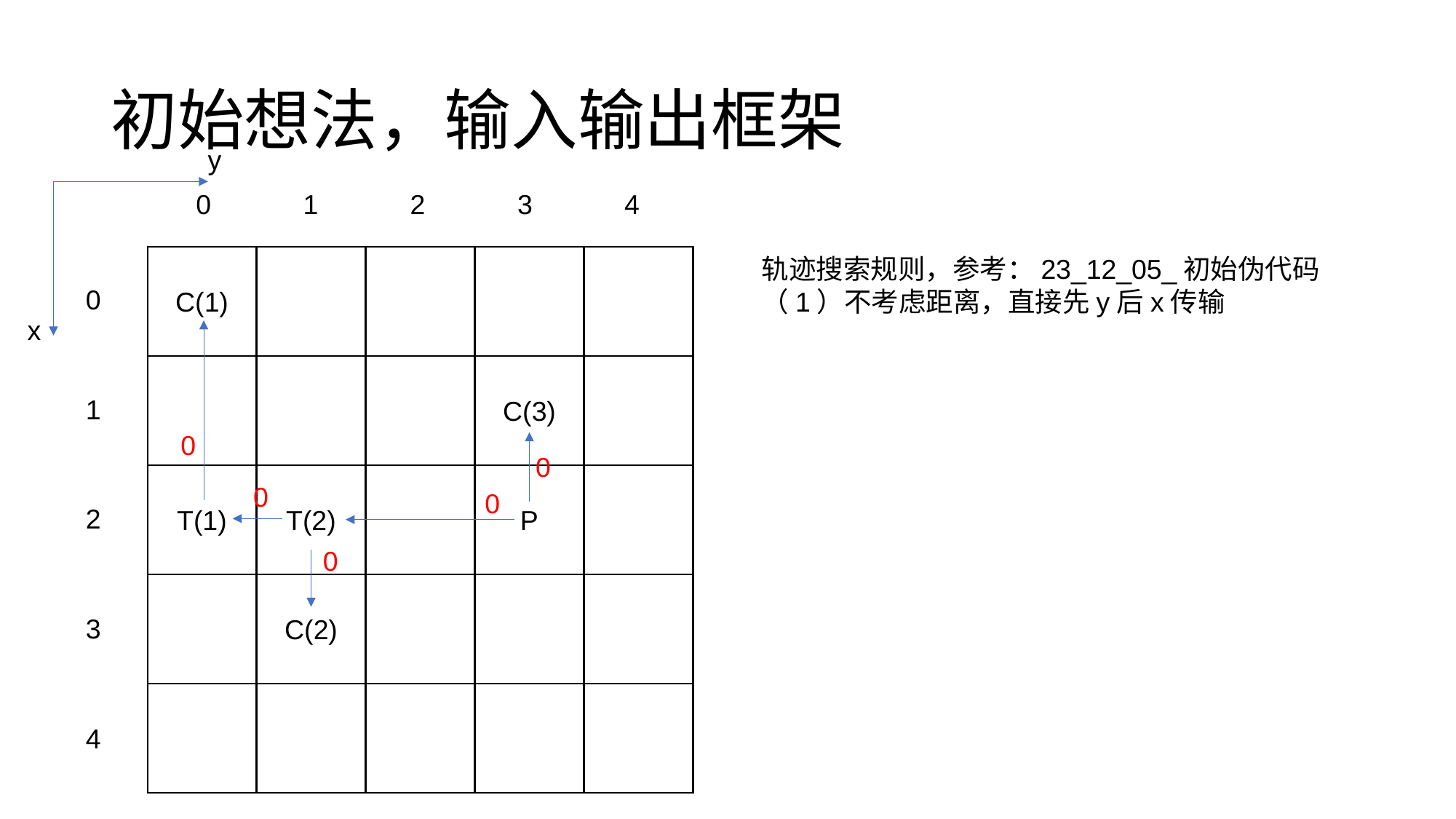

# 初始想法，输入输出框架
y
0
1
2
3
4
C(1)

C(3)

T(1)
T(2)

P

C(2)

轨迹搜索规则，参考：23_12_05_初始伪代码
（1）不考虑距离，直接先y后x传输
0
x
1
0
0
0
0
2
0
3
4